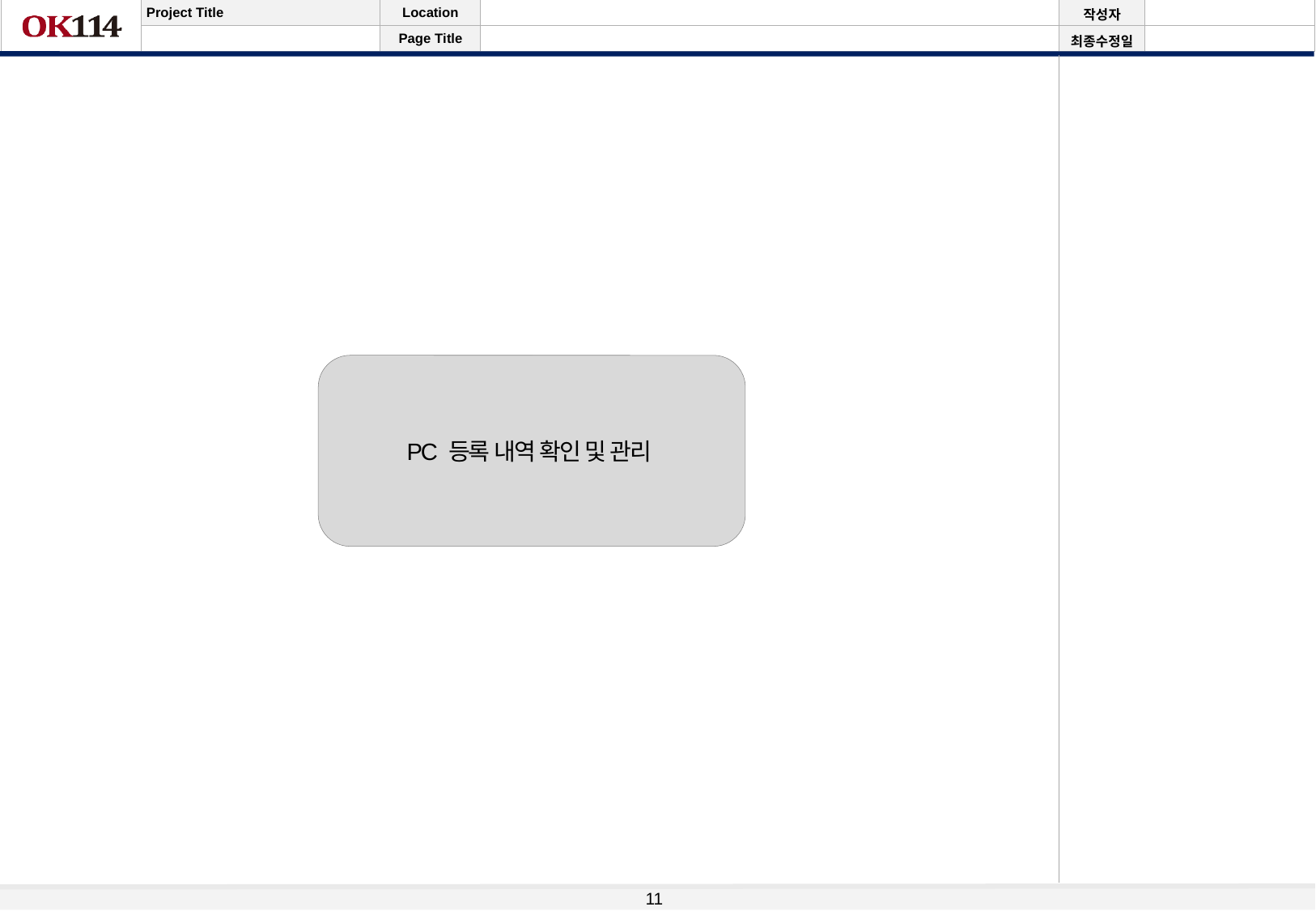

#
PC 등록 내역 확인 및 관리